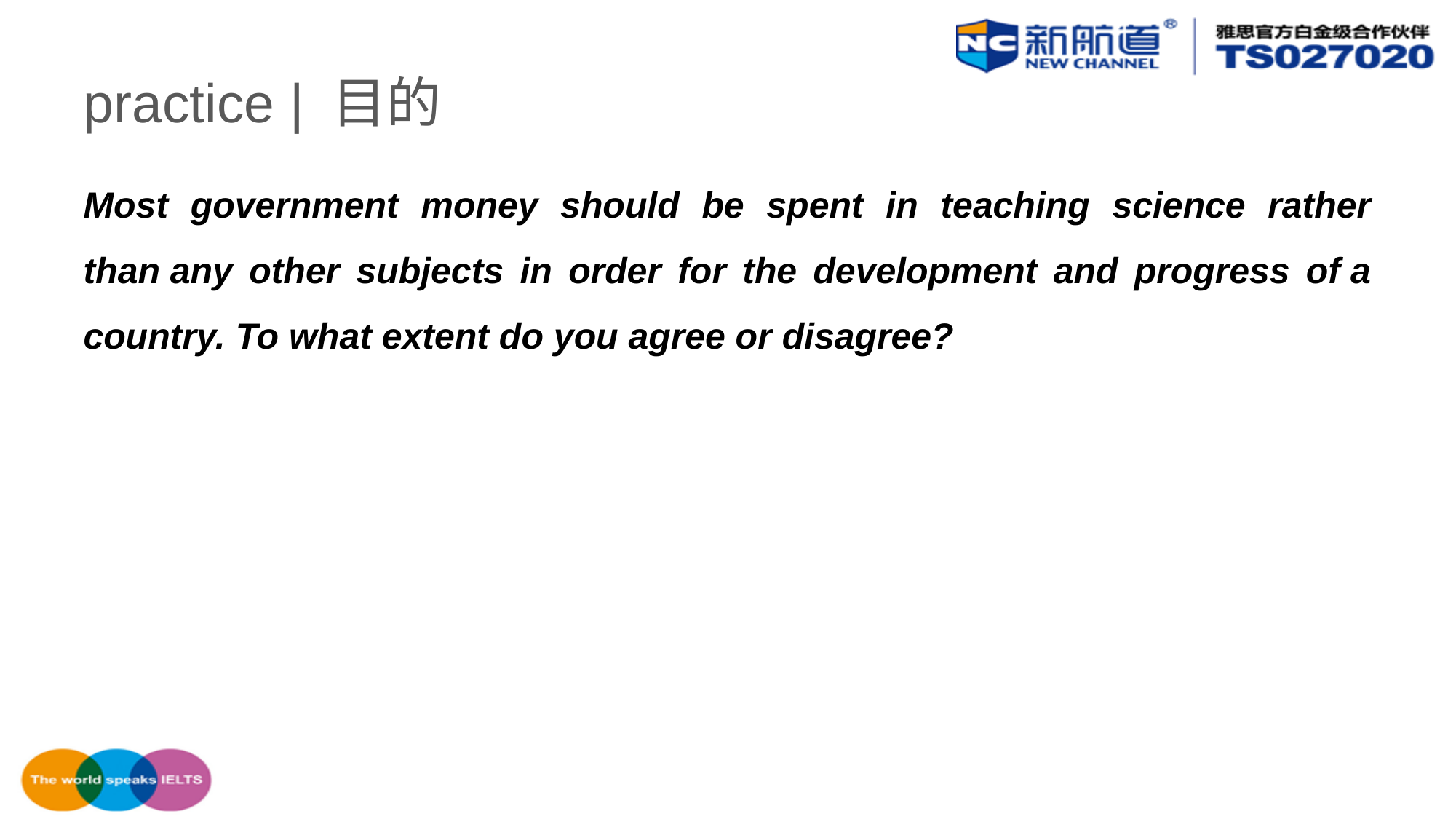

# practice | 目的
Most government money should be spent in teaching science rather than any other subjects in order for the development and progress of a country. To what extent do you agree or disagree?